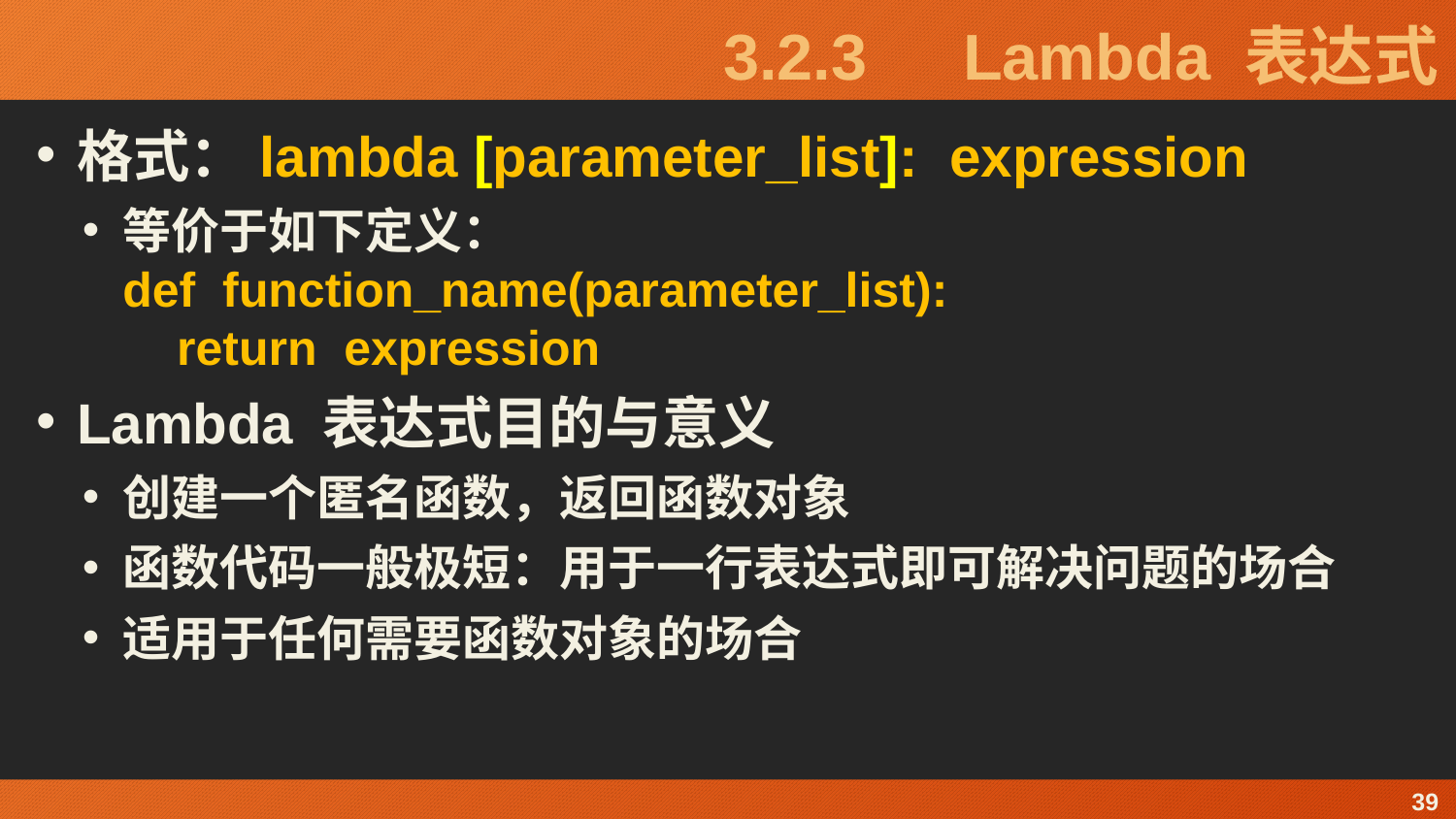

# 3.2.3　Lambda 表达式
格式：lambda [parameter_list]:  expression
等价于如下定义：
def  function_name(parameter_list):
    return  expression
Lambda 表达式目的与意义
创建一个匿名函数，返回函数对象
函数代码一般极短：用于一行表达式即可解决问题的场合
适用于任何需要函数对象的场合
39